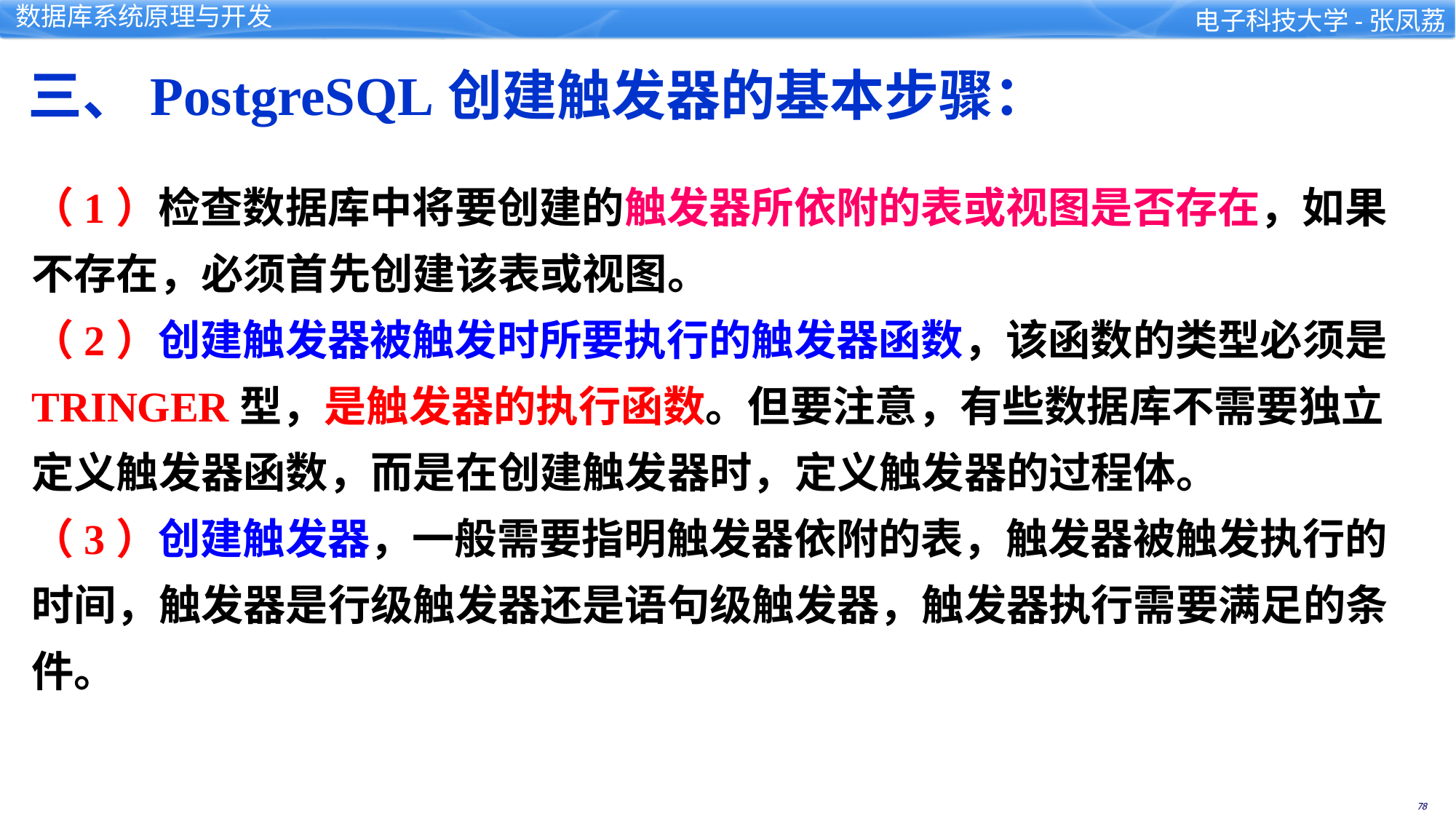

三、PostgreSQL创建触发器的基本步骤：
（1）检查数据库中将要创建的触发器所依附的表或视图是否存在，如果不存在，必须首先创建该表或视图。
（2）创建触发器被触发时所要执行的触发器函数，该函数的类型必须是TRINGER型，是触发器的执行函数。但要注意，有些数据库不需要独立定义触发器函数，而是在创建触发器时，定义触发器的过程体。
（3）创建触发器，一般需要指明触发器依附的表，触发器被触发执行的时间，触发器是行级触发器还是语句级触发器，触发器执行需要满足的条件。